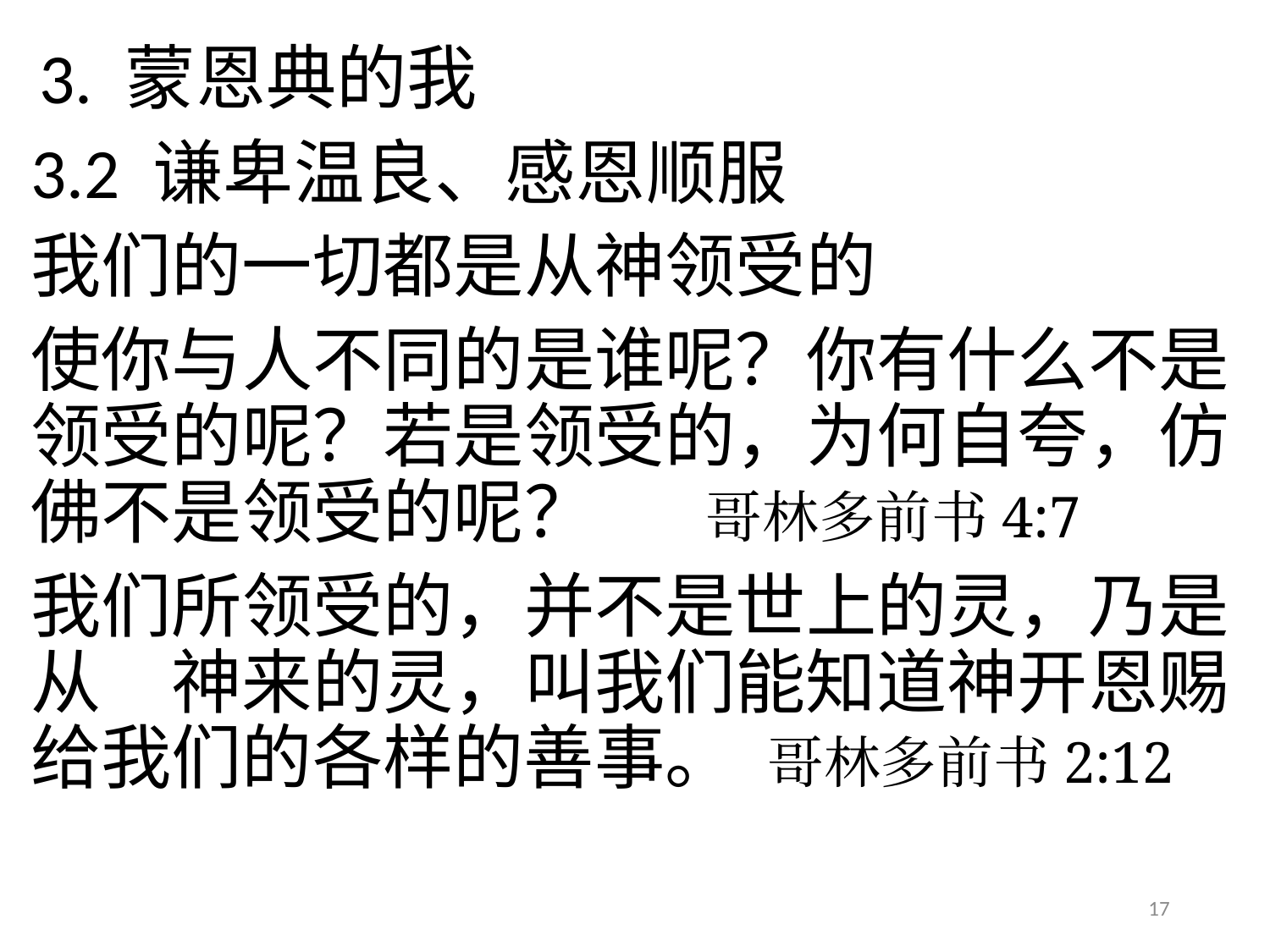

# 3. 蒙恩典的我
3.2 谦卑温良、感恩顺服
我们的一切都是从神领受的
使你与人不同的是谁呢？你有什么不是领受的呢？若是领受的，为何自夸，仿佛不是领受的呢？       哥林多前书4:7
我们所领受的，并不是世上的灵，乃是从　神来的灵，叫我们能知道神开恩赐给我们的各样的善事。  哥林多前书2:12

17